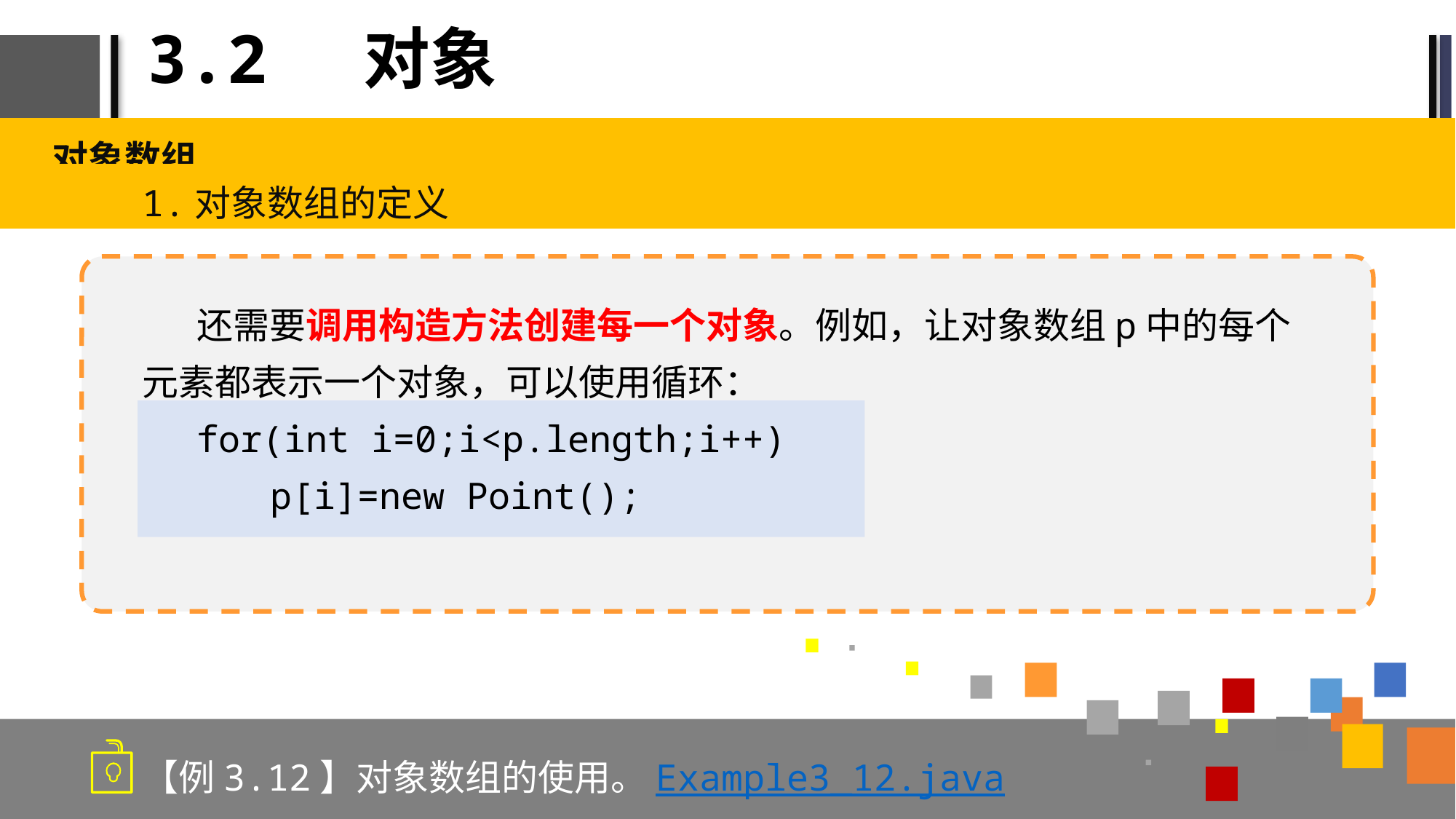

# 3.2  对象

对象数组

1.对象数组的定义

还需要调用构造方法创建每一个对象。例如，让对象数组p中的每个元素都表示一个对象，可以使用循环：
for(int i=0;i<p.length;i++)
p[i]=new Point();

【例3.12】对象数组的使用。Example3_12.java